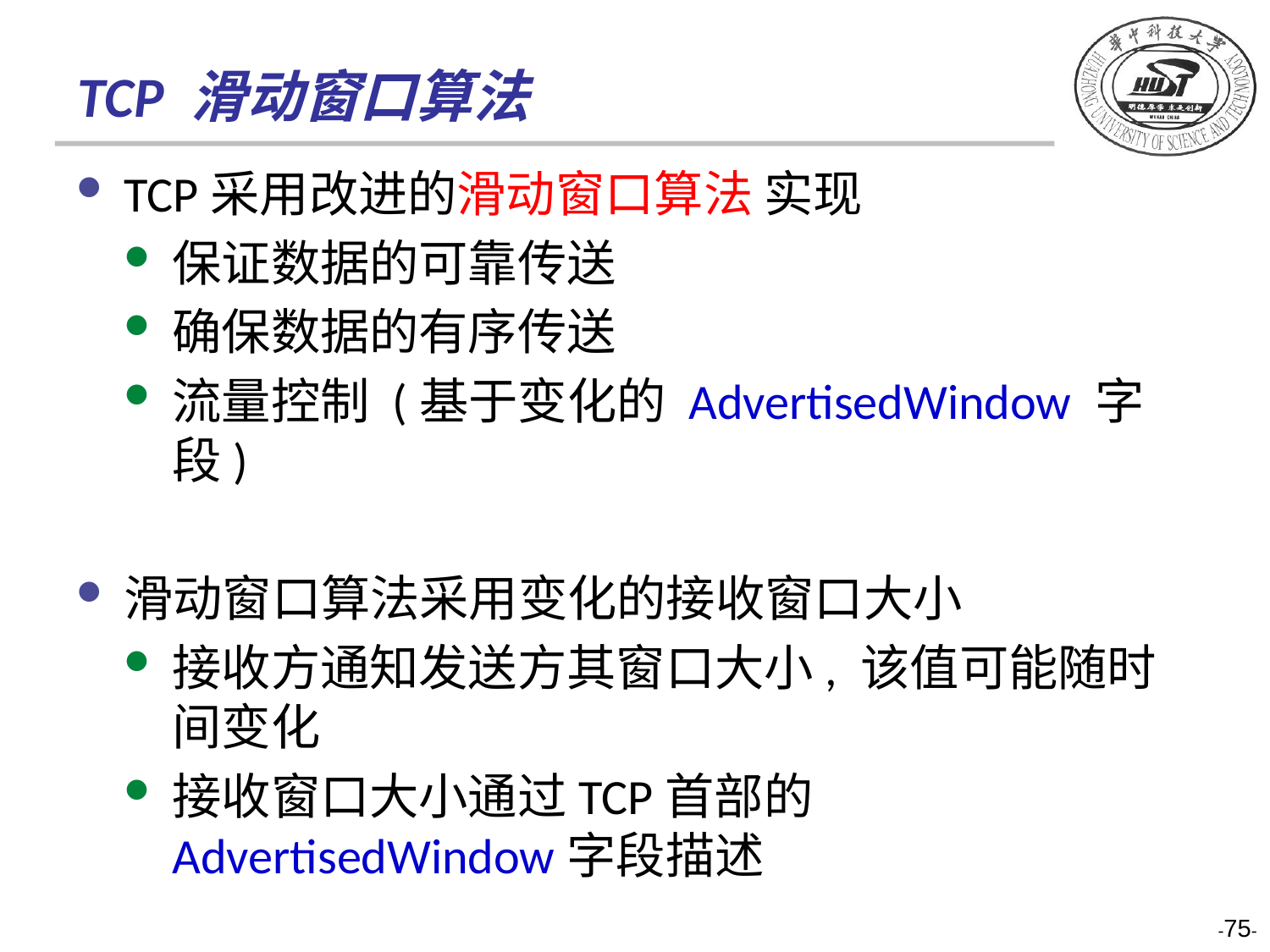

# TCP 滑动窗口算法
TCP采用改进的滑动窗口算法 实现
保证数据的可靠传送
确保数据的有序传送
流量控制 (基于变化的 AdvertisedWindow 字段)

滑动窗口算法采用变化的接收窗口大小
接收方通知发送方其窗口大小, 该值可能随时间变化
接收窗口大小通过TCP首部的AdvertisedWindow字段描述
-75-